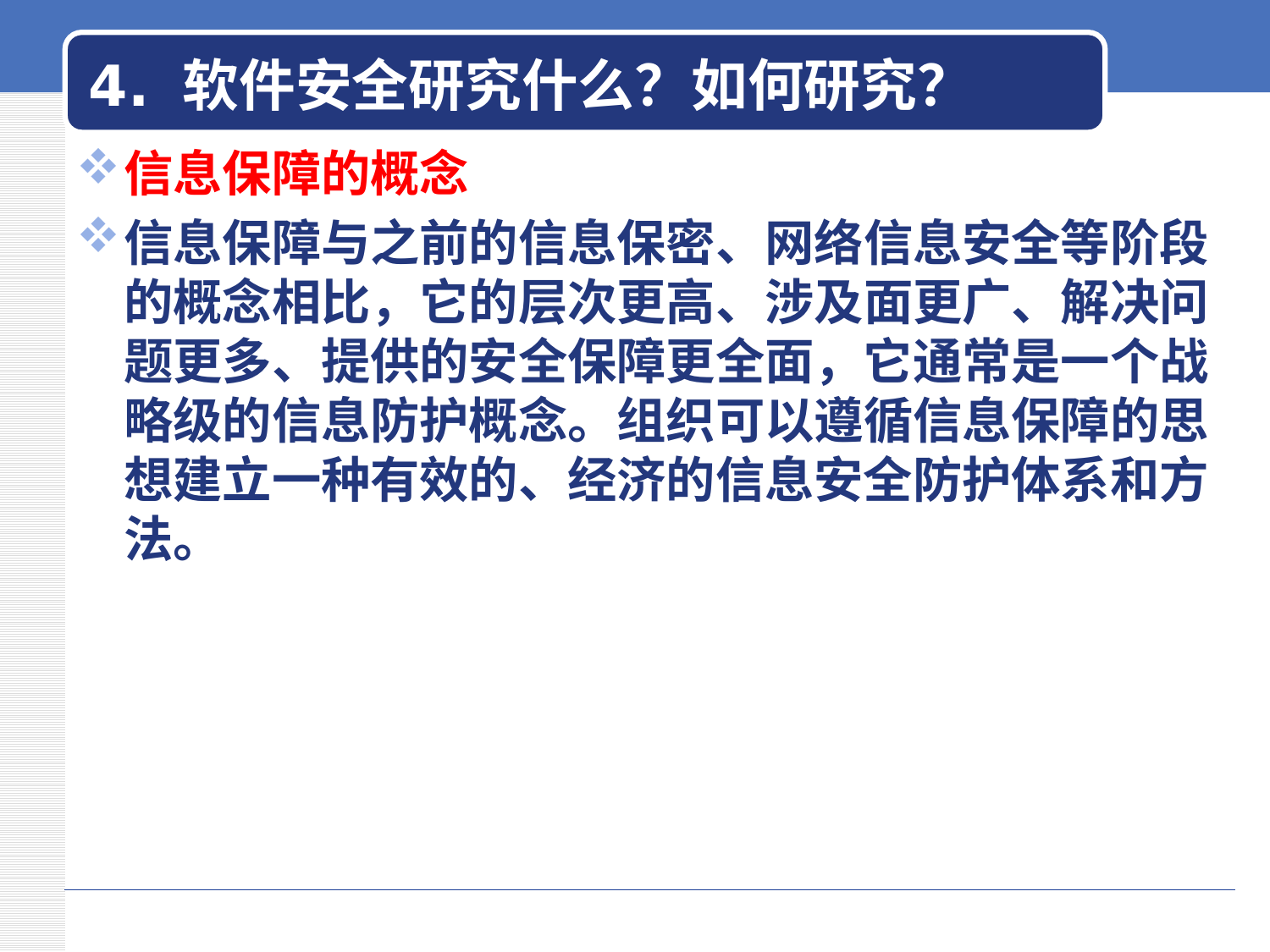

# 4. 软件安全研究什么？如何研究？
信息保障的概念
信息保障与之前的信息保密、网络信息安全等阶段的概念相比，它的层次更高、涉及面更广、解决问题更多、提供的安全保障更全面，它通常是一个战略级的信息防护概念。组织可以遵循信息保障的思想建立一种有效的、经济的信息安全防护体系和方法。